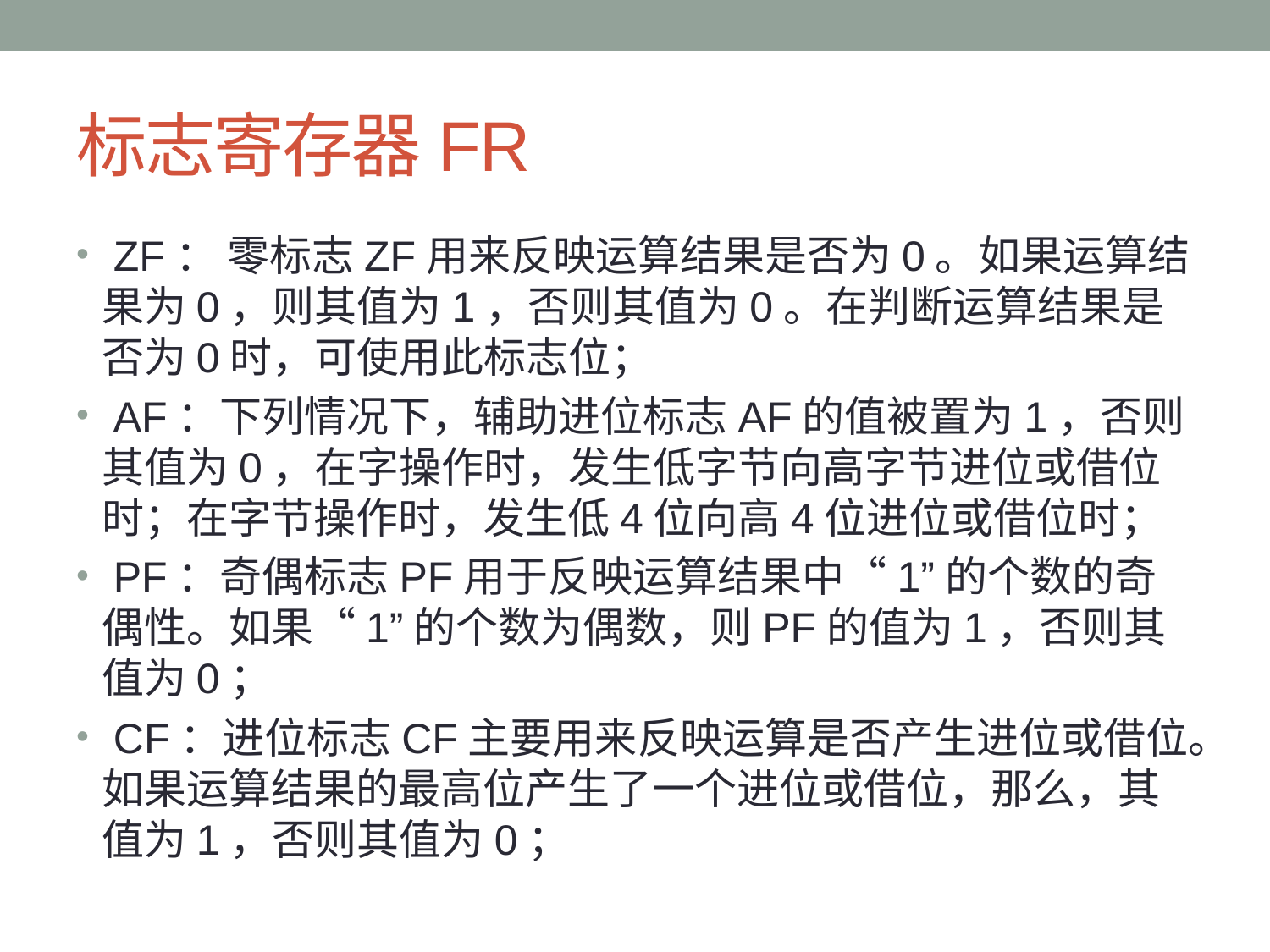

# 标志寄存器FR
 ZF： 零标志ZF用来反映运算结果是否为0。如果运算结果为0，则其值为1，否则其值为0。在判断运算结果是否为0时，可使用此标志位；
 AF：下列情况下，辅助进位标志AF的值被置为1，否则其值为0，在字操作时，发生低字节向高字节进位或借位时；在字节操作时，发生低4位向高4位进位或借位时；
 PF：奇偶标志PF用于反映运算结果中“1”的个数的奇偶性。如果“1”的个数为偶数，则PF的值为1，否则其值为0；
 CF：进位标志CF主要用来反映运算是否产生进位或借位。如果运算结果的最高位产生了一个进位或借位，那么，其值为1，否则其值为0；